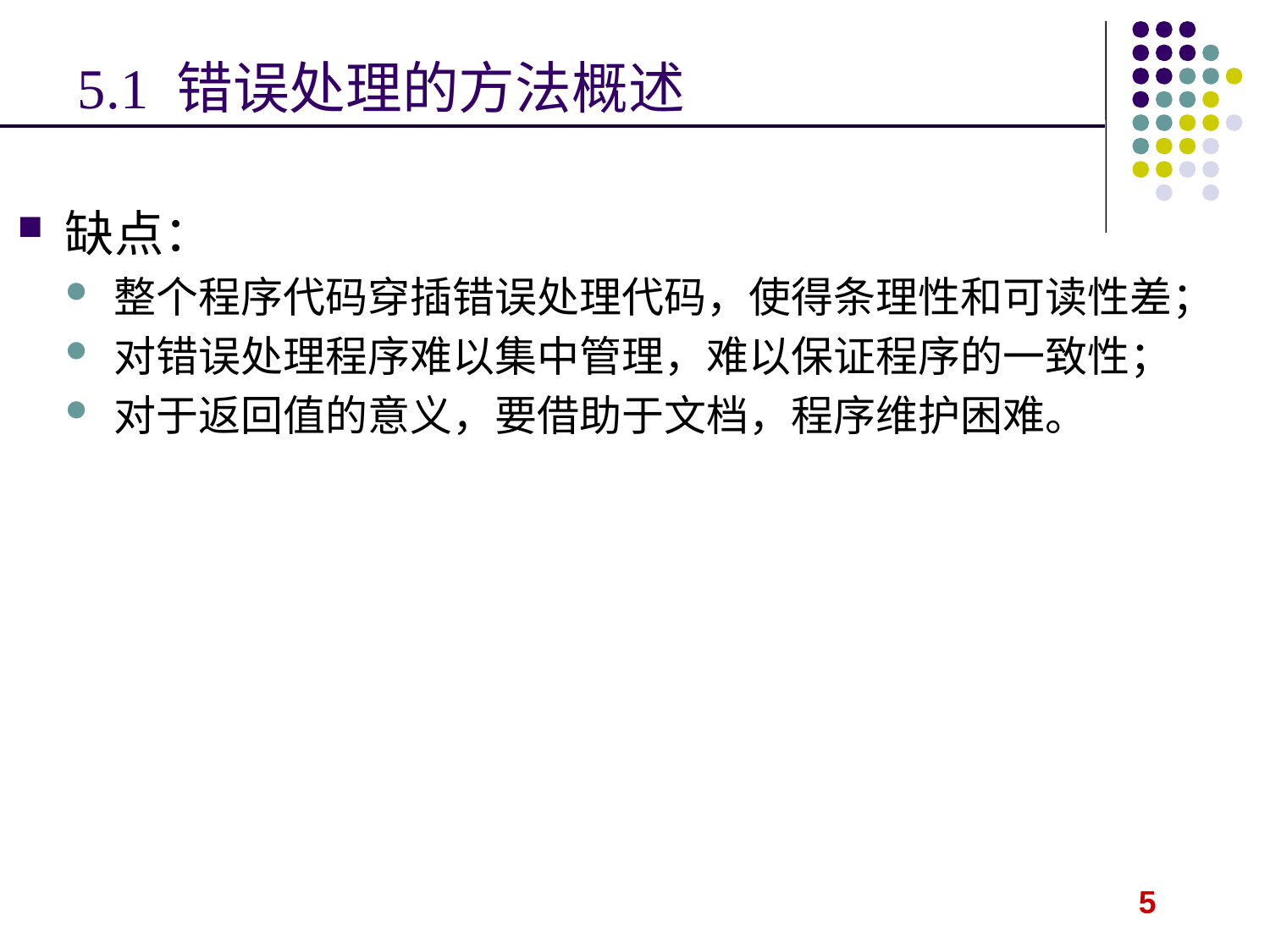

# 5.1 错误处理的方法概述
缺点：
整个程序代码穿插错误处理代码，使得条理性和可读性差；
对错误处理程序难以集中管理，难以保证程序的一致性；
对于返回值的意义，要借助于文档，程序维护困难。